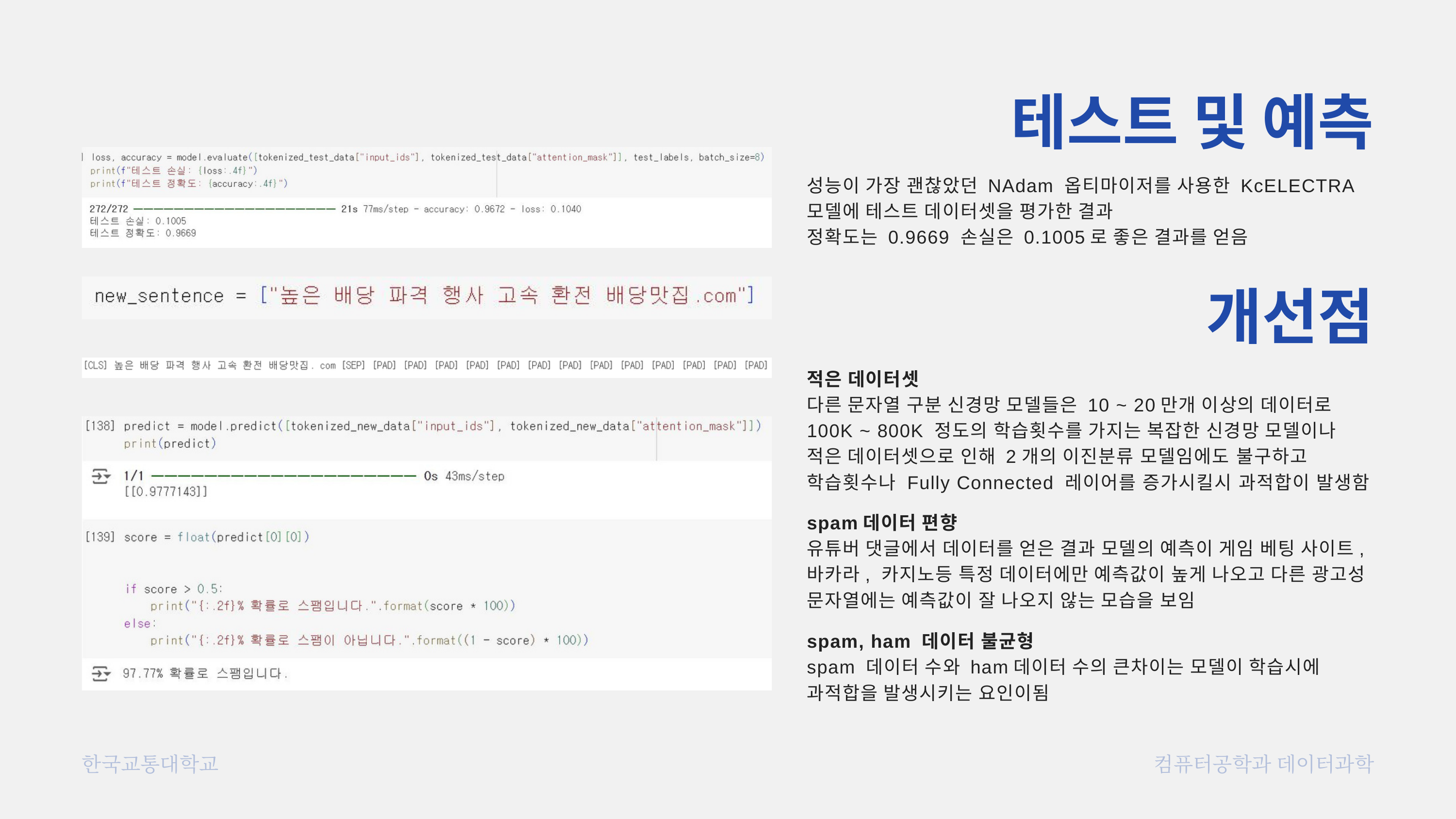

테스트 및 예측

성능이 가장 괜찮았던 NAdam 옵티마이저를 사용한 KcELECTRA
모델에 테스트 데이터셋을 평가한 결과
정확도는 0.9669 손실은 0.1005로 좋은 결과를 얻음
개선점

적은 데이터셋
다른 문자열 구분 신경망 모델들은 10 ~ 20만개 이상의 데이터로
100K ~ 800K 정도의 학습횟수를 가지는 복잡한 신경망 모델이나
적은 데이터셋으로 인해 2개의 이진분류 모델임에도 불구하고 학습횟수나 Fully Connected 레이어를 증가시킬시 과적합이 발생함

spam데이터 편향
유튜버 댓글에서 데이터를 얻은 결과 모델의 예측이 게임 베팅 사이트, 바카라, 카지노등 특정 데이터에만 예측값이 높게 나오고 다른 광고성 문자열에는 예측값이 잘 나오지 않는 모습을 보임
spam, ham 데이터 불균형
spam 데이터 수와 ham데이터 수의 큰차이는 모델이 학습시에
과적합을 발생시키는 요인이됨
한국교통대학교
컴퓨터공학과 데이터과학